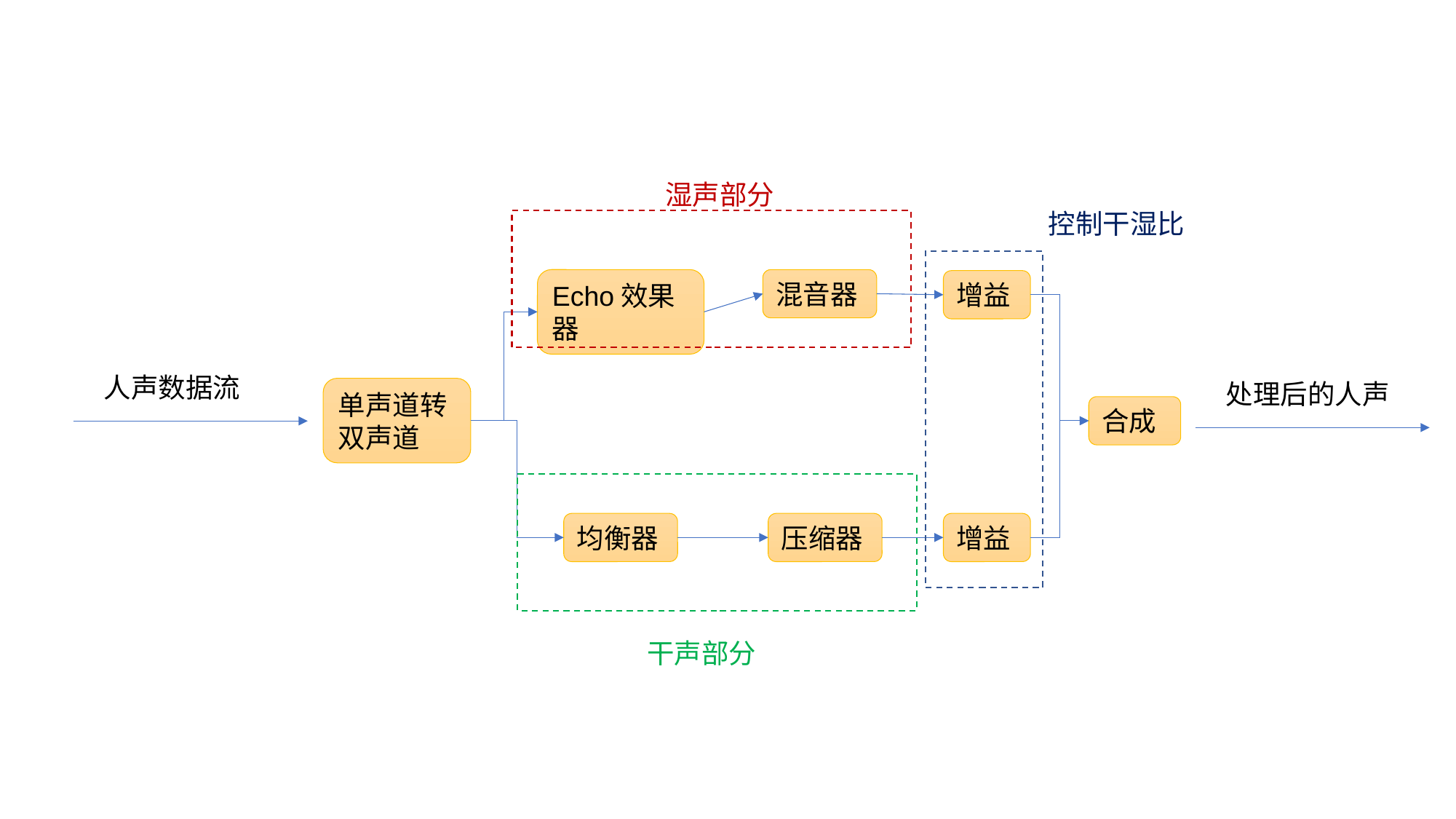

湿声部分
控制干湿比

Echo效果器
混音器
增益
人声数据流
处理后的人声
单声道转双声道
合成

压缩器
增益
均衡器
干声部分